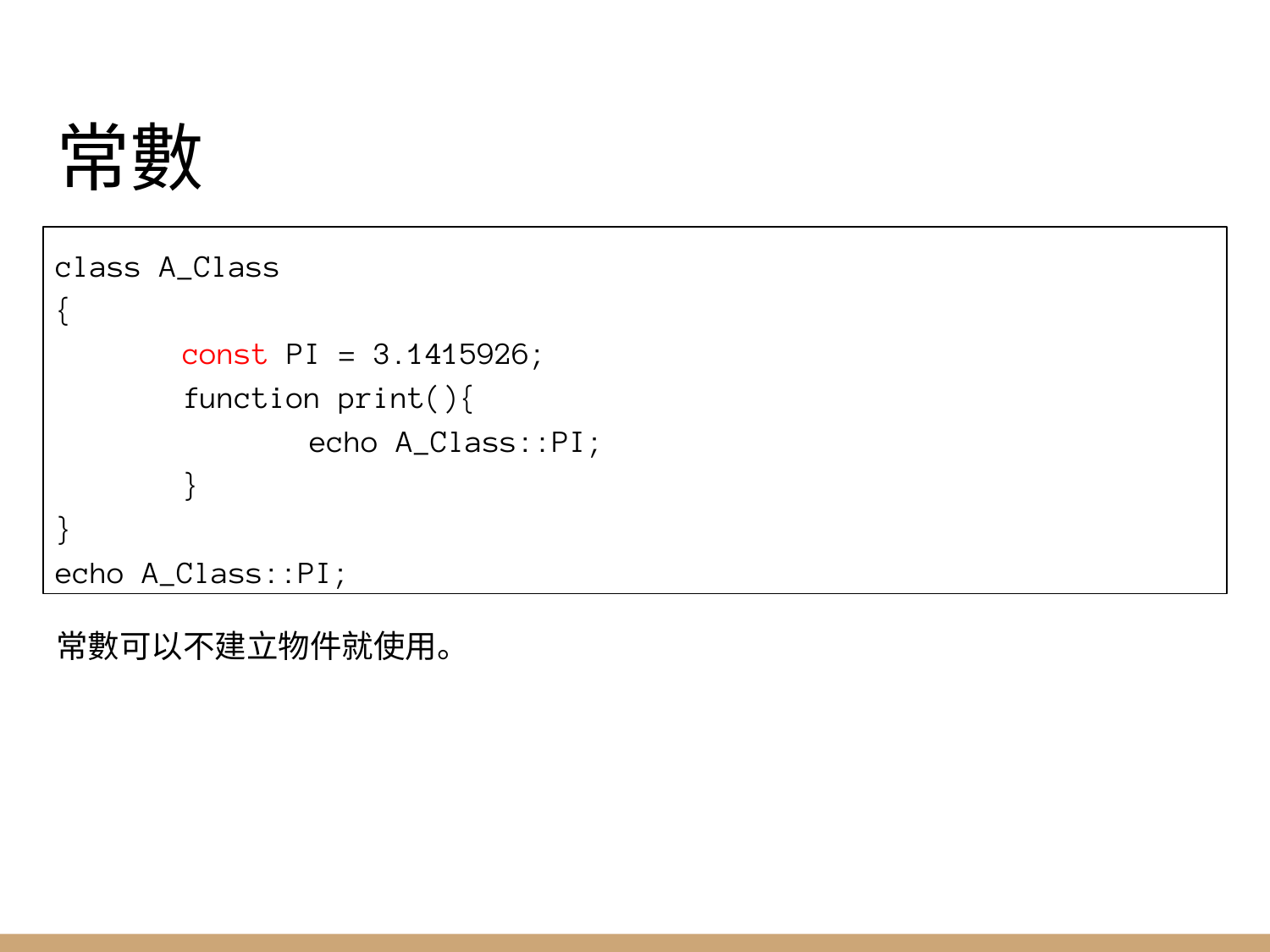

# 常數
class A_Class
{
	const PI = 3.1415926;
	function print(){
		echo A_Class::PI;
	}
}
echo A_Class::PI;
常數可以不建立物件就使用。